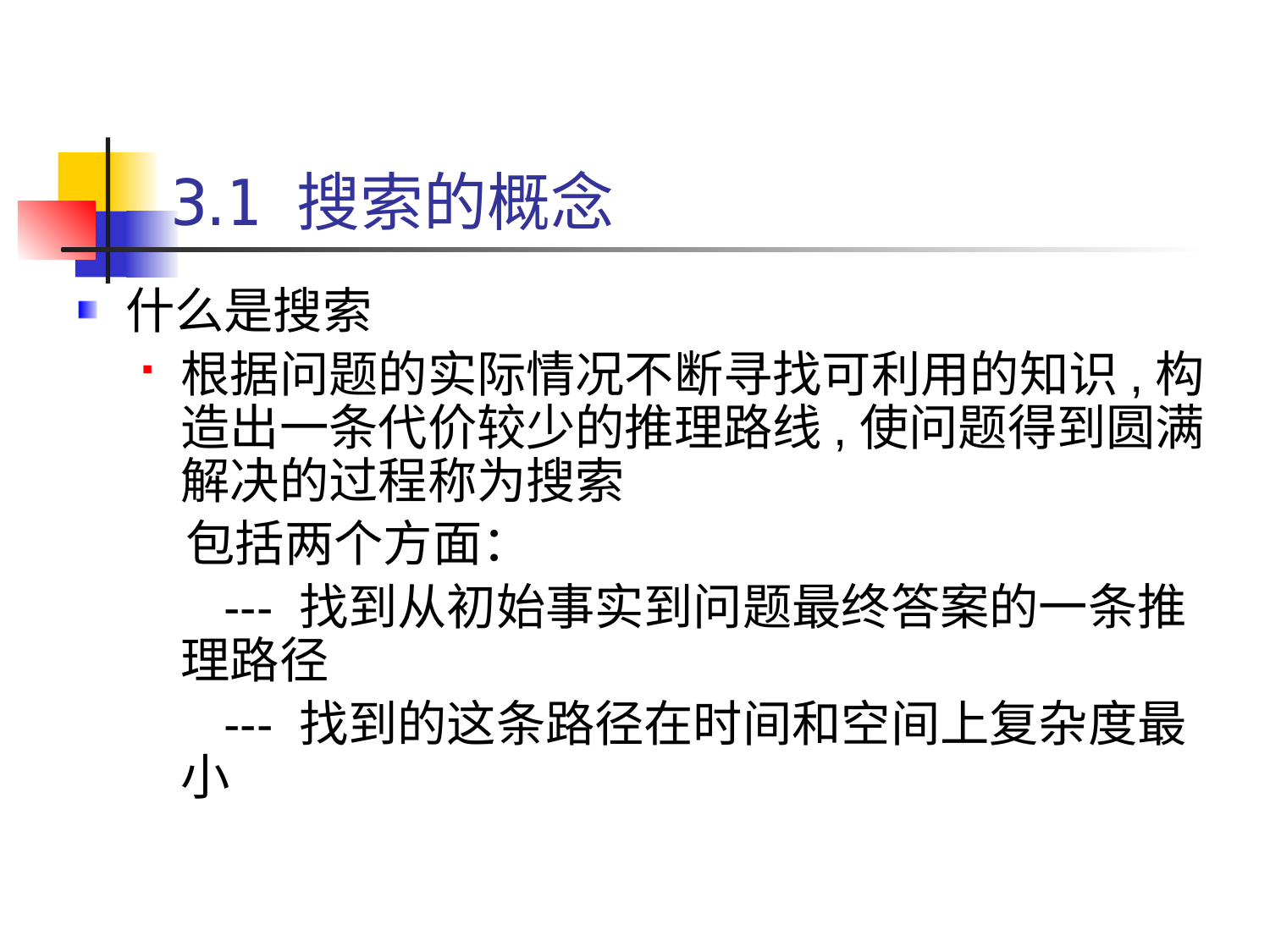

# 3.1 搜索的概念
什么是搜索
根据问题的实际情况不断寻找可利用的知识,构造出一条代价较少的推理路线,使问题得到圆满解决的过程称为搜索
   包括两个方面：
      --- 找到从初始事实到问题最终答案的一条推理路径
      --- 找到的这条路径在时间和空间上复杂度最小